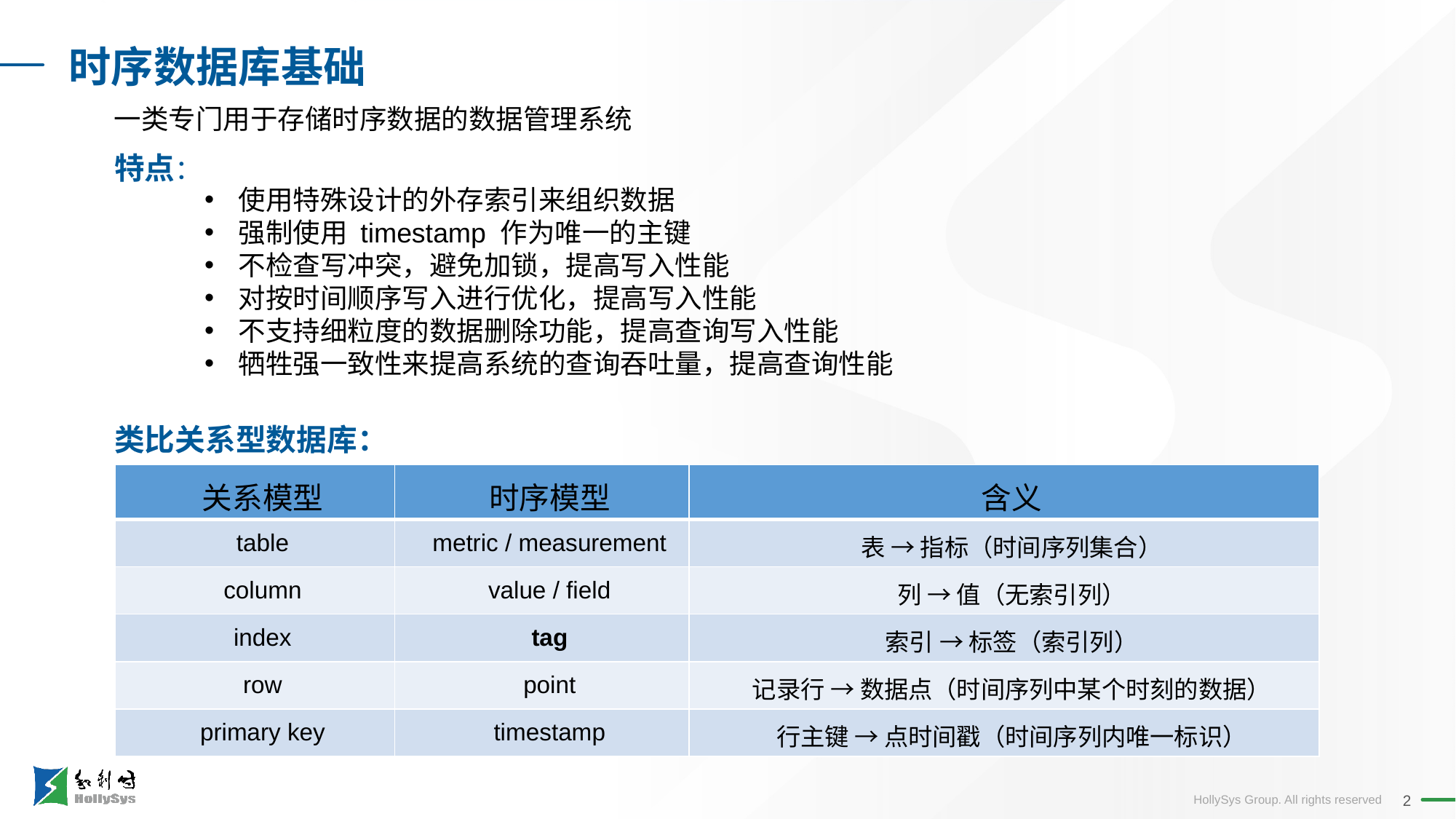

时序数据库基础
一类专门用于存储时序数据的数据管理系统
特点：
使用特殊设计的外存索引来组织数据
强制使用 timestamp 作为唯一的主键
不检查写冲突，避免加锁，提高写入性能
对按时间顺序写入进行优化，提高写入性能
不支持细粒度的数据删除功能，提高查询写入性能
牺牲强一致性来提高系统的查询吞吐量，提高查询性能
类比关系型数据库：
| 关系模型 | 时序模型 | 含义 |
| --- | --- | --- |
| table | metric / measurement | 表 → 指标（时间序列集合） |
| column | value / field | 列 → 值（无索引列） |
| index | tag | 索引 → 标签（索引列） |
| row | point | 记录行 → 数据点（时间序列中某个时刻的数据） |
| primary key | timestamp | 行主键 → 点时间戳（时间序列内唯一标识） |